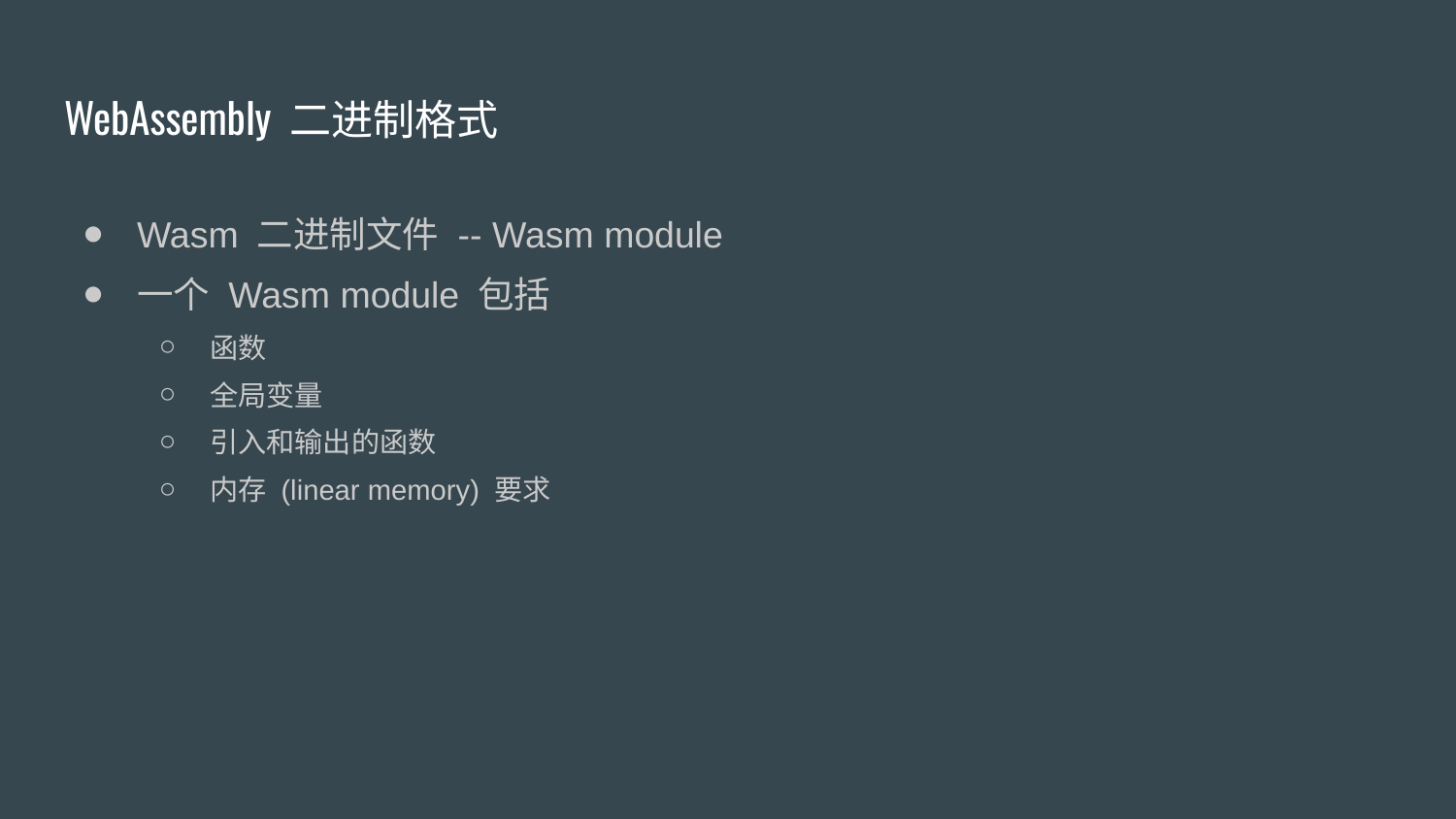

# WebAssembly 二进制格式
Wasm 二进制文件 -- Wasm module
一个 Wasm module 包括
函数
全局变量
引入和输出的函数
内存 (linear memory) 要求